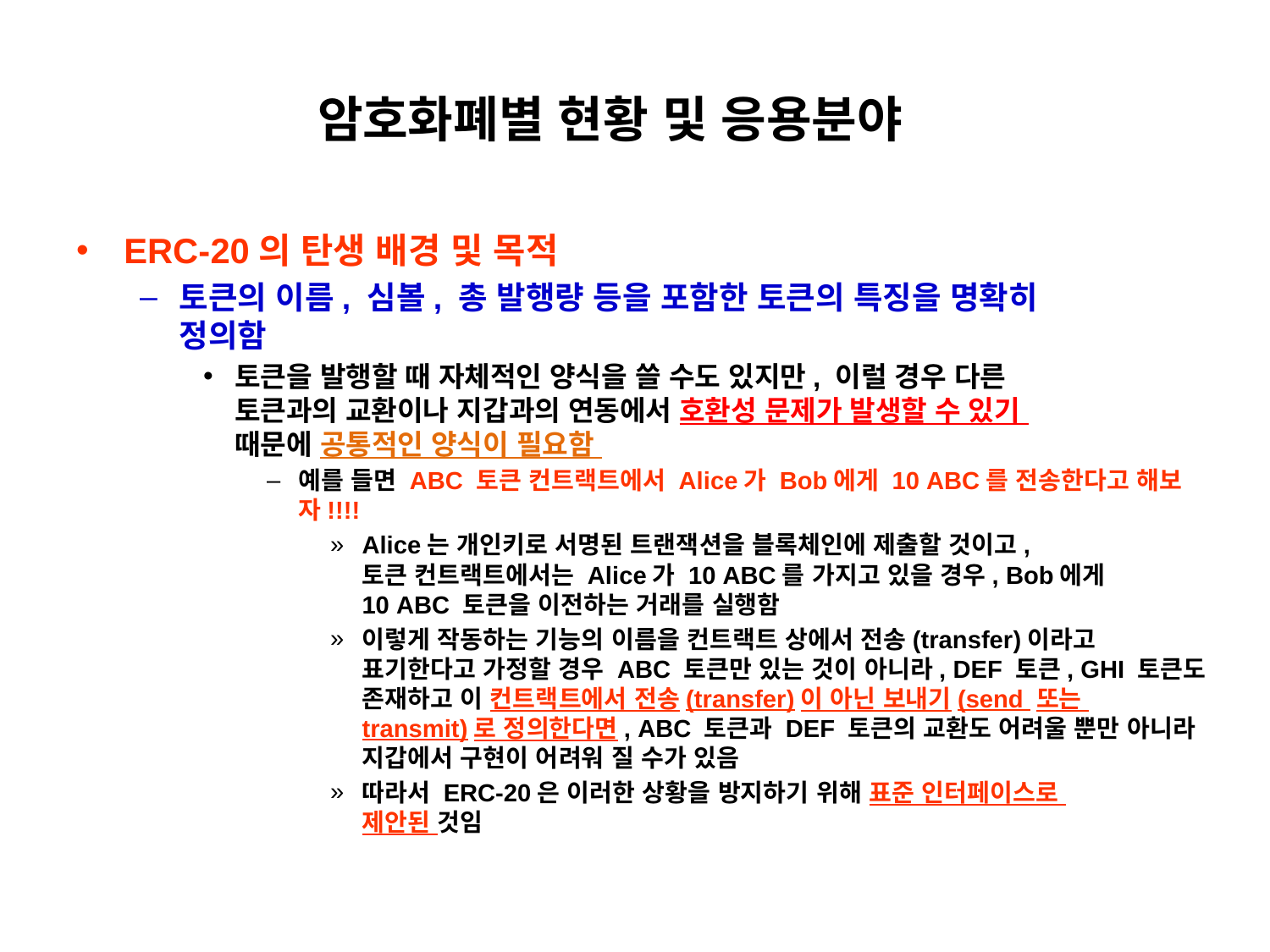

# 암호화폐별 현황 및 응용분야
ERC-20의 탄생 배경 및 목적
토큰의 이름, 심볼, 총 발행량 등을 포함한 토큰의 특징을 명확히
정의함
토큰을 발행할 때 자체적인 양식을 쓸 수도 있지만, 이럴 경우 다른
토큰과의 교환이나 지갑과의 연동에서 호환성 문제가 발생할 수 있기
때문에 공통적인 양식이 필요함
예를 들면 ABC 토큰 컨트랙트에서 Alice가 Bob에게 10 ABC를 전송한다고 해보자!!!!
Alice는 개인키로 서명된 트랜잭션을 블록체인에 제출할 것이고,
토큰 컨트랙트에서는 Alice가 10 ABC를 가지고 있을 경우, Bob에게
10 ABC 토큰을 이전하는 거래를 실행함
이렇게 작동하는 기능의 이름을 컨트랙트 상에서 전송(transfer)이라고
표기한다고 가정할 경우 ABC 토큰만 있는 것이 아니라, DEF 토큰, GHI 토큰도 존재하고 이 컨트랙트에서 전송(transfer)이 아닌 보내기(send 또는
transmit)로 정의한다면, ABC 토큰과 DEF 토큰의 교환도 어려울 뿐만 아니라 지갑에서 구현이 어려워 질 수가 있음
따라서 ERC-20은 이러한 상황을 방지하기 위해 표준 인터페이스로
제안된 것임